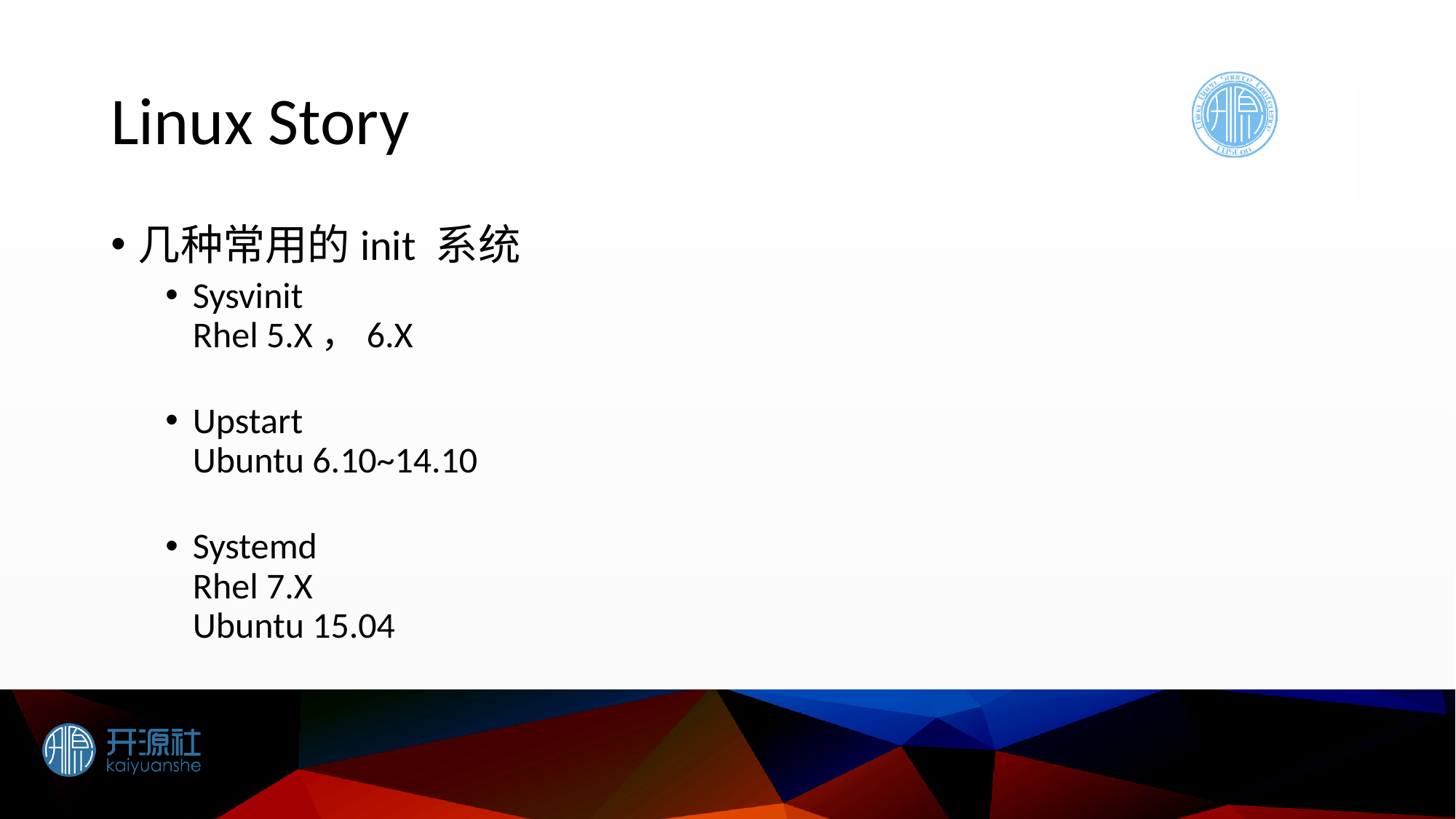

# Linux Story
几种常用的init 系统
Sysvinit
Rhel 5.X，6.X
Upstart
Ubuntu 6.10~14.10
Systemd
Rhel 7.X
Ubuntu 15.04